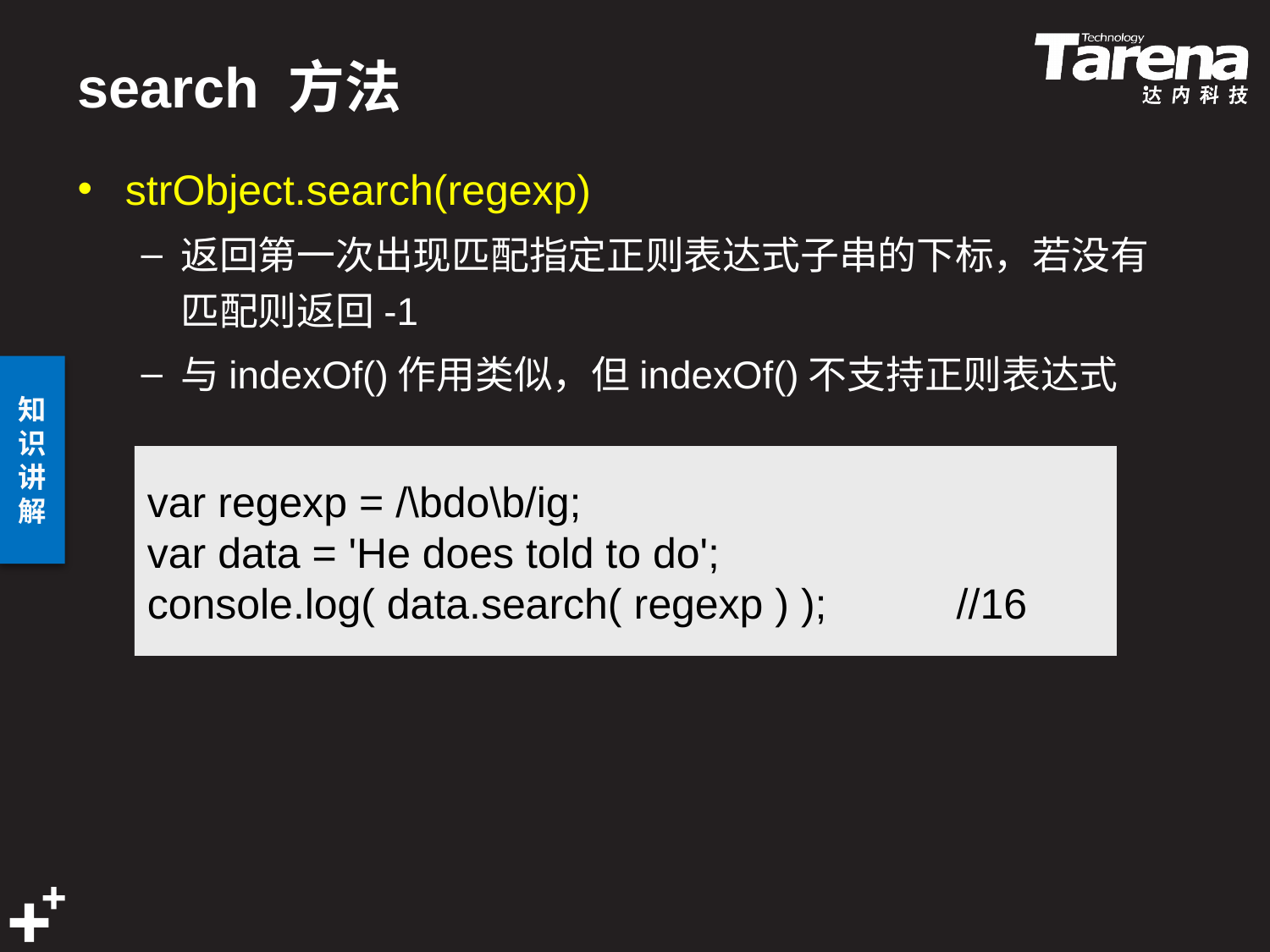

# search 方法
strObject.search(regexp)
返回第一次出现匹配指定正则表达式子串的下标，若没有匹配则返回-1
与indexOf()作用类似，但indexOf()不支持正则表达式

var regexp = /\bdo\b/ig;
var data = 'He does told to do';
console.log( data.search( regexp ) );  	    //16